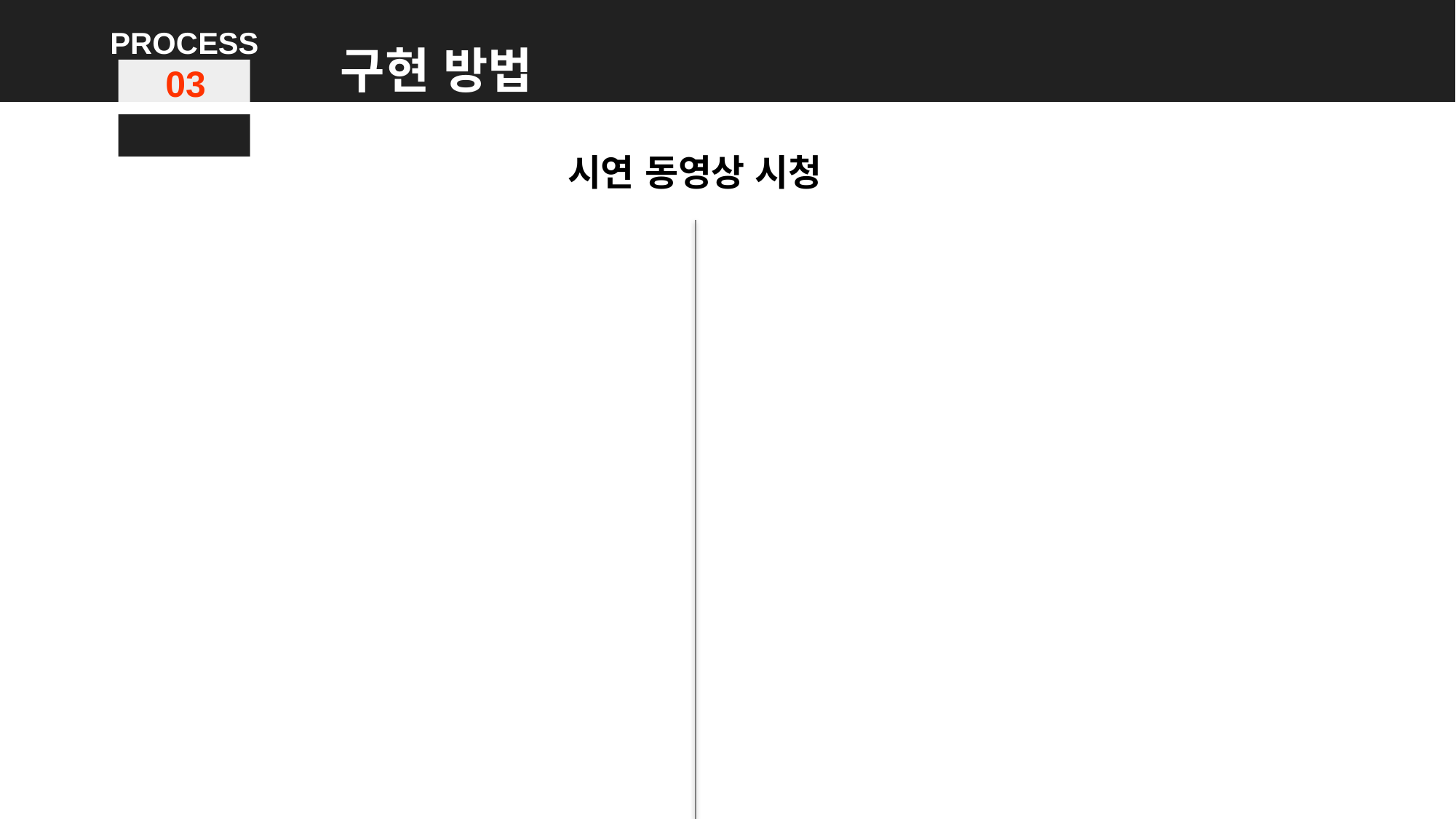

PROCESS
구현 방법
03

시연 동영상 시청